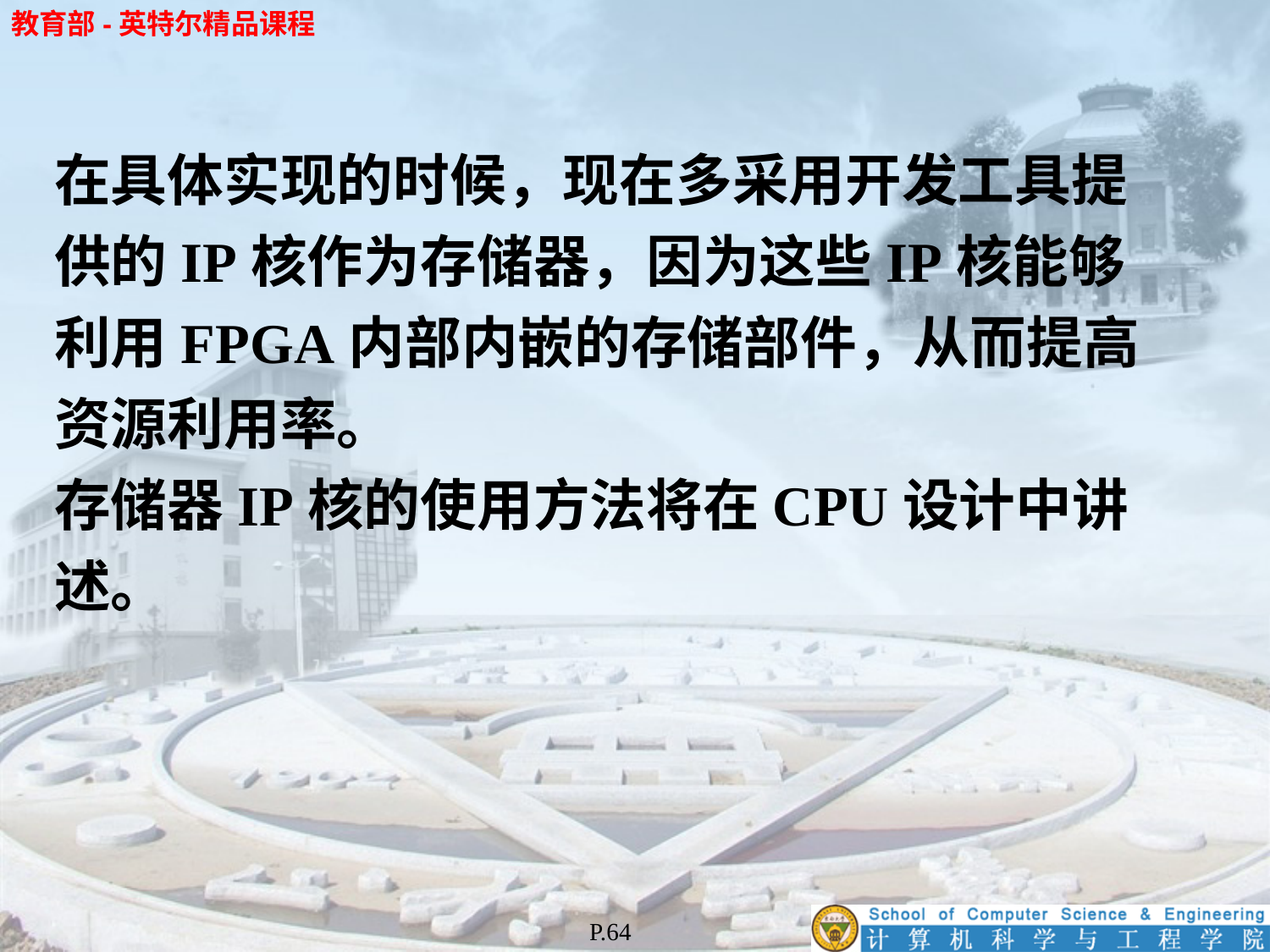

在具体实现的时候，现在多采用开发工具提供的IP核作为存储器，因为这些IP核能够利用FPGA内部内嵌的存储部件，从而提高资源利用率。
存储器IP核的使用方法将在CPU设计中讲述。
P.64